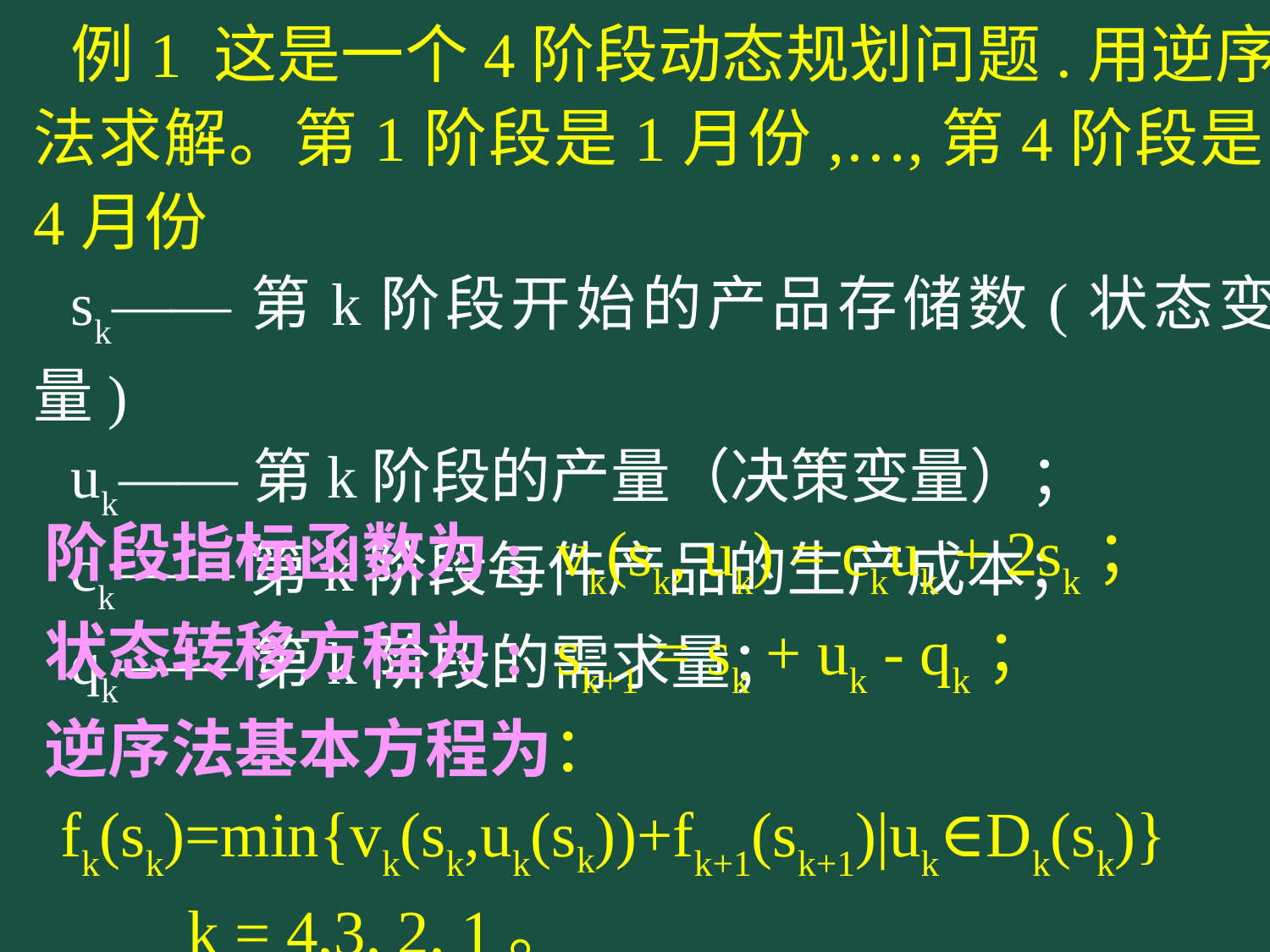

例1 这是一个4阶段动态规划问题.用逆序法求解。第1阶段是1月份,…,第4阶段是4月份
sk——第k阶段开始的产品存储数(状态变量)
uk——第k阶段的产量（决策变量）；
ck——第k阶段每件产品的生产成本；
qk——第k阶段的需求量；
阶段指标函数为:  vk(sk, uk) = ckuk + 2sk；
状态转移方程为:  sk+1 = sk + uk - qk；
逆序法基本方程为：
 fk(sk)=min{vk(sk,uk(sk))+fk+1(sk+1)|uk∈Dk(sk)}
         k = 4,3, 2, 1。